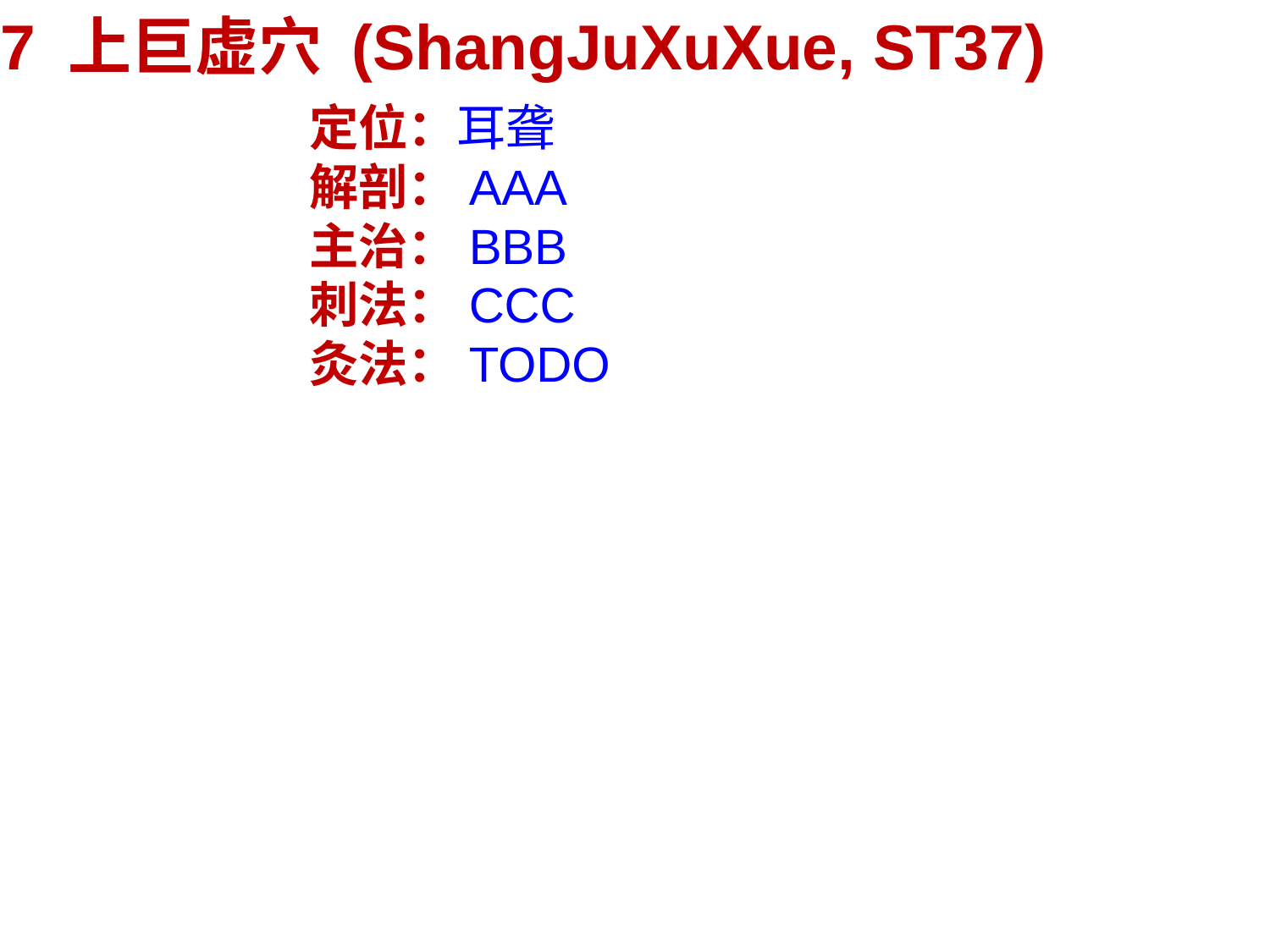

45-37 上巨虚穴 (ShangJuXuXue, ST37)
定位：耳聋
解剖：AAA
主治：BBB
刺法：CCC
灸法：TODO